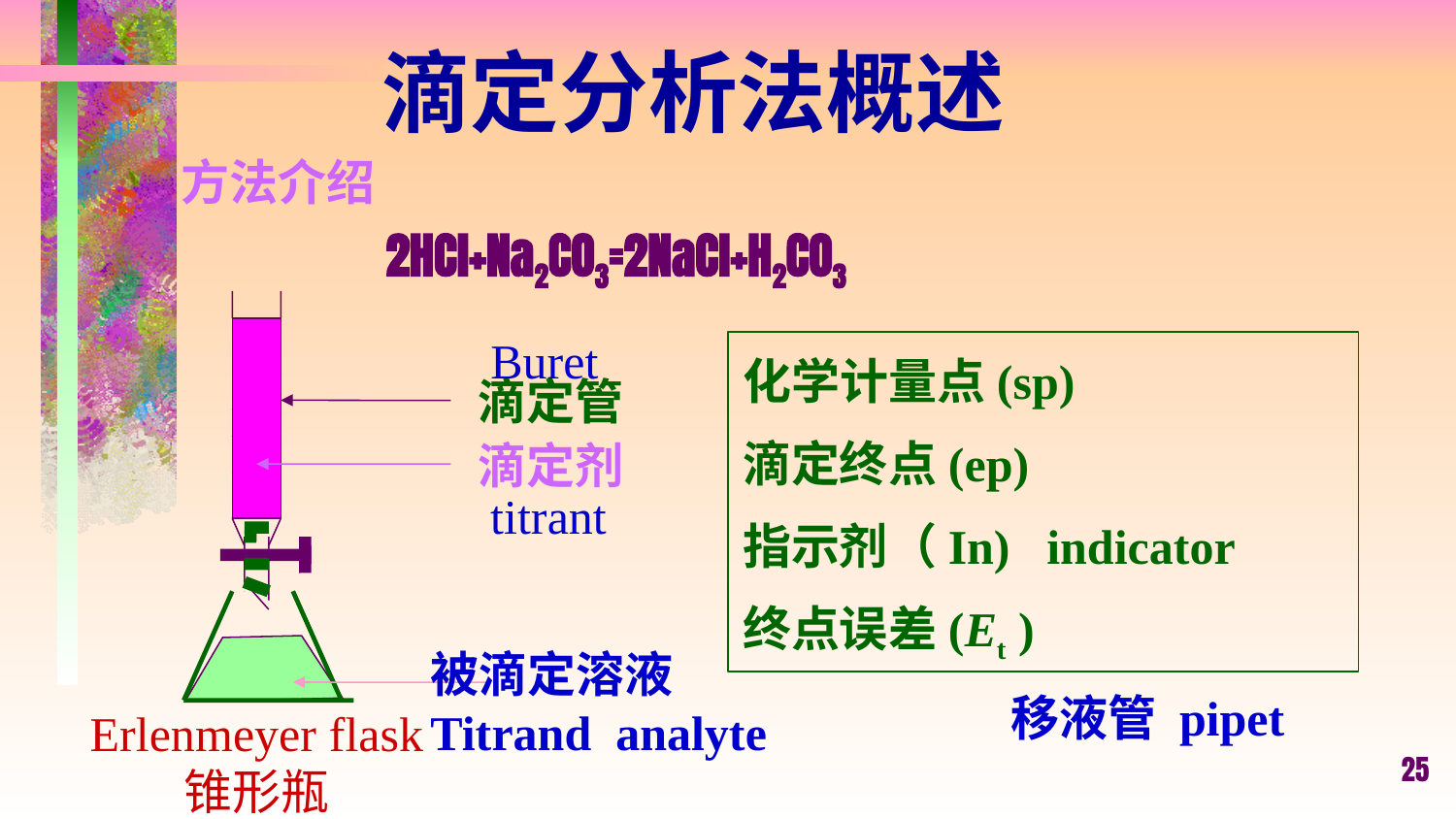

# 滴定分析法概述
方法介绍
                  2HCl+Na2CO3=2NaCl+H2CO3

滴定管

滴定剂

被滴定溶液
Titrand  analyte

Buret
化学计量点(sp)
滴定终点(ep)
指示剂（In)   indicator
终点误差(Et )
titrant
移液管 pipet
Erlenmeyer flask
锥形瓶
25